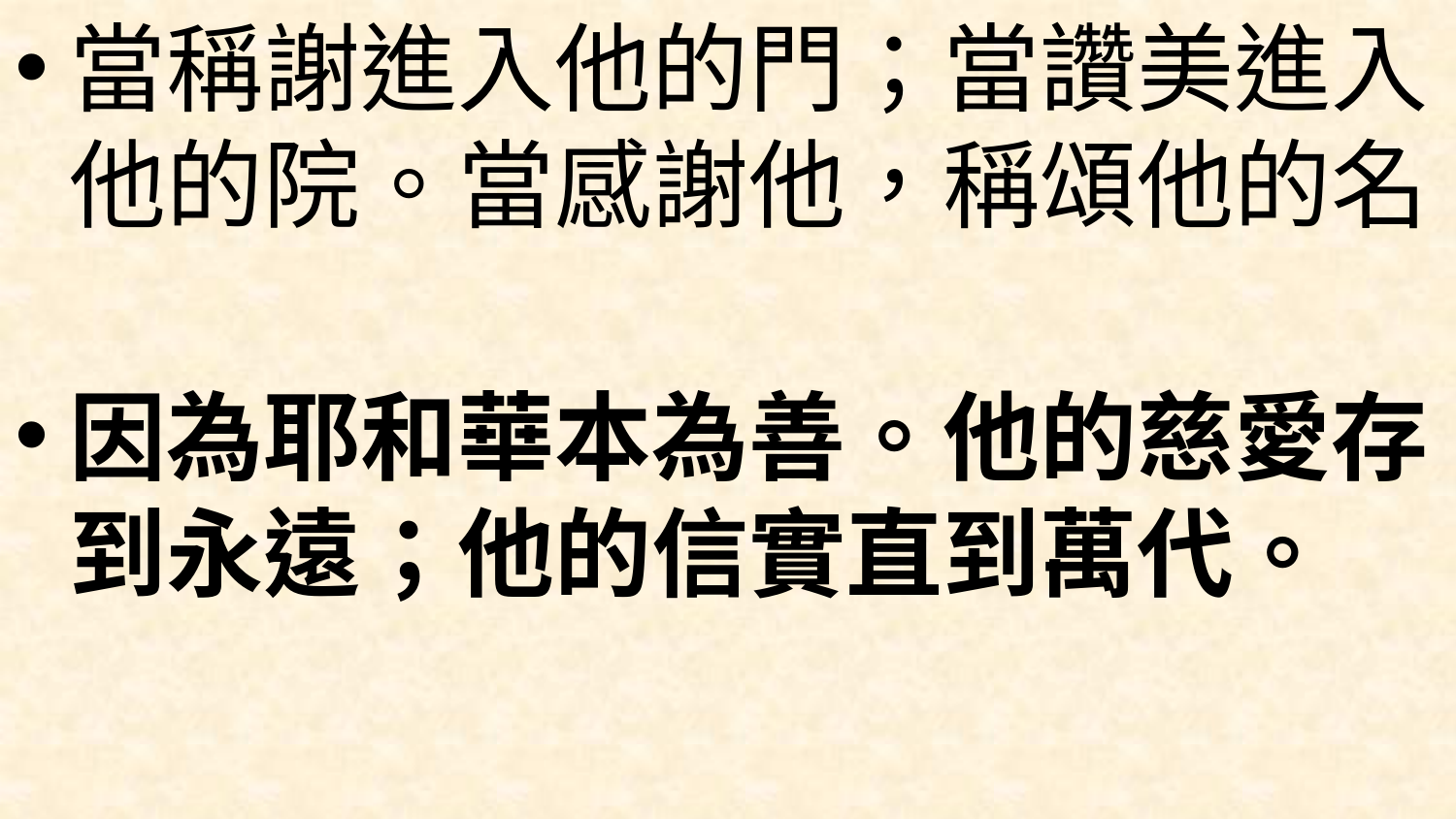

當稱謝進入他的門；當讚美進入他的院。當感謝他，稱頌他的名！
因為耶和華本為善。他的慈愛存到永遠；他的信實直到萬代。